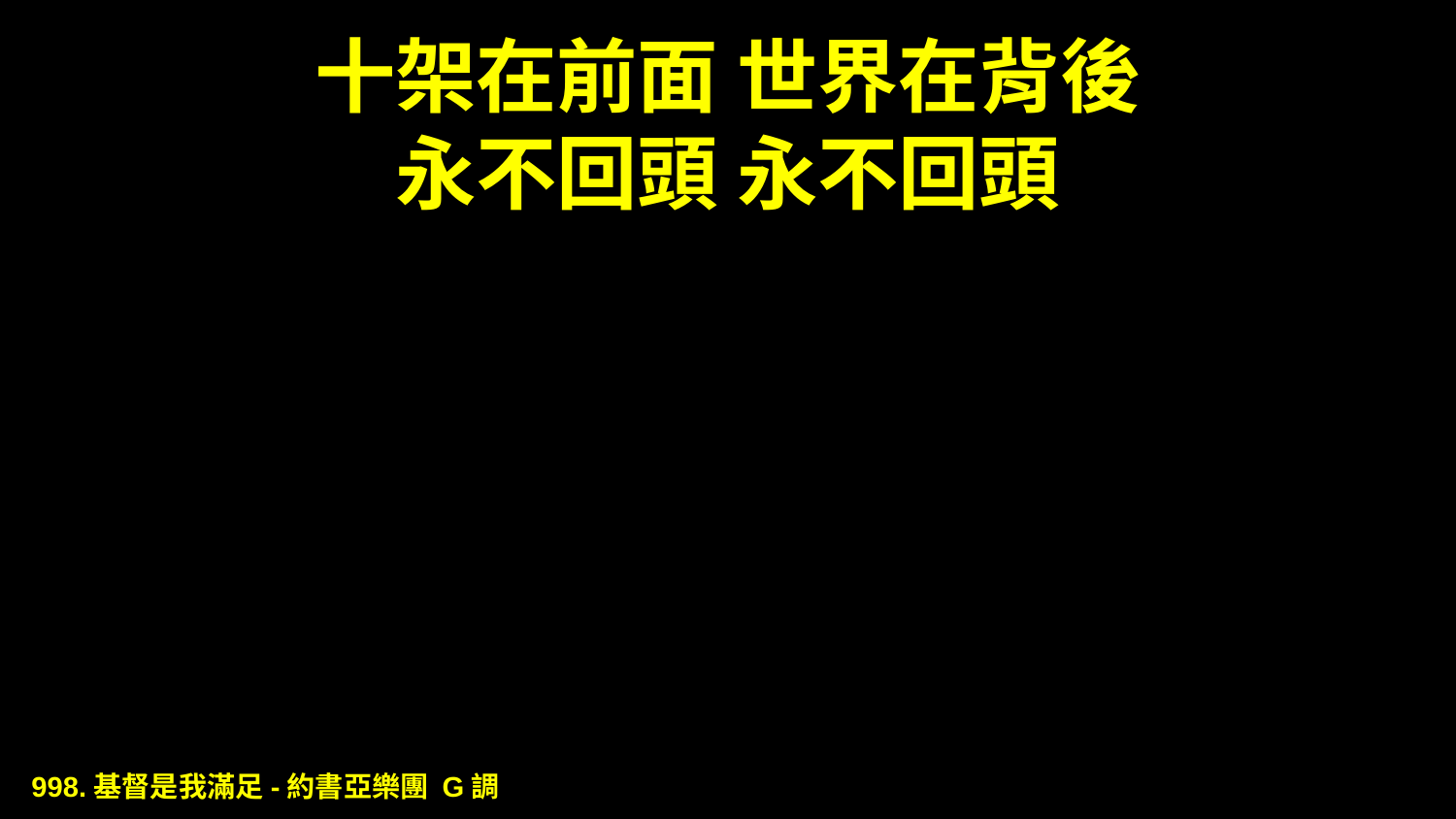

# 十架在前面 世界在背後 永不回頭 永不回頭
998.基督是我滿足-約書亞樂團 G調